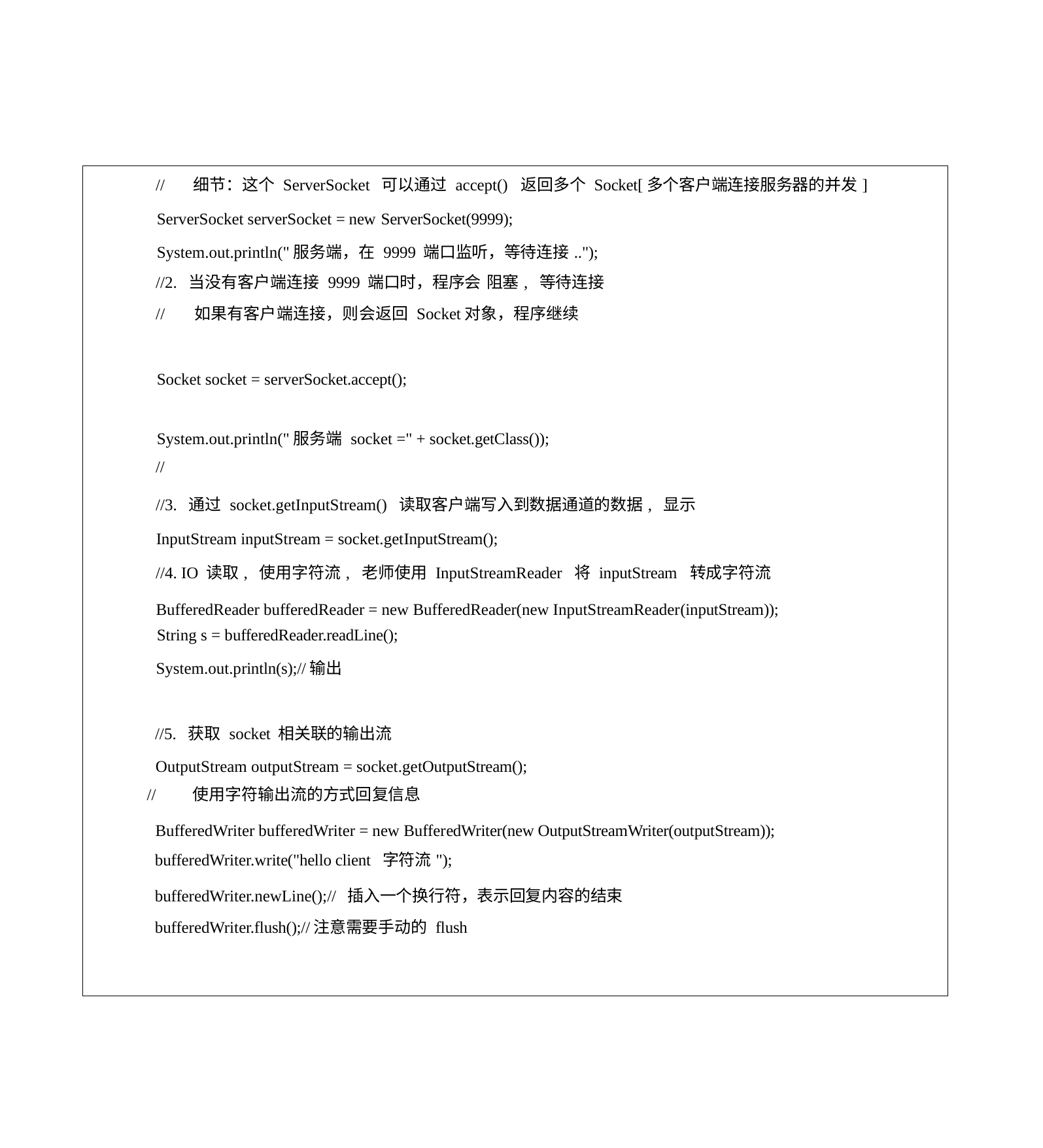

| // 细节：这个 ServerSocket 可以通过 accept() 返回多个 Socket[多个客户端连接服务器的并发] ServerSocket serverSocket = new ServerSocket(9999); System.out.println("服务端，在 9999 端口监听，等待连接.."); //2. 当没有客户端连接 9999 端口时，程序会 阻塞, 等待连接 // 如果有客户端连接，则会返回 Socket对象，程序继续 Socket socket = serverSocket.accept(); System.out.println("服务端 socket =" + socket.getClass()); // //3. 通过 socket.getInputStream() 读取客户端写入到数据通道的数据, 显示 InputStream inputStream = socket.getInputStream(); //4. IO 读取, 使用字符流, 老师使用 InputStreamReader 将 inputStream 转成字符流 BufferedReader bufferedReader = new BufferedReader(new InputStreamReader(inputStream)); String s = bufferedReader.readLine(); System.out.println(s);//输出 //5. 获取 socket 相关联的输出流 OutputStream outputStream = socket.getOutputStream(); // 使用字符输出流的方式回复信息 BufferedWriter bufferedWriter = new BufferedWriter(new OutputStreamWriter(outputStream)); bufferedWriter.write("hello client 字符流"); bufferedWriter.newLine();// 插入一个换行符，表示回复内容的结束 bufferedWriter.flush();//注意需要手动的 flush |
| --- |